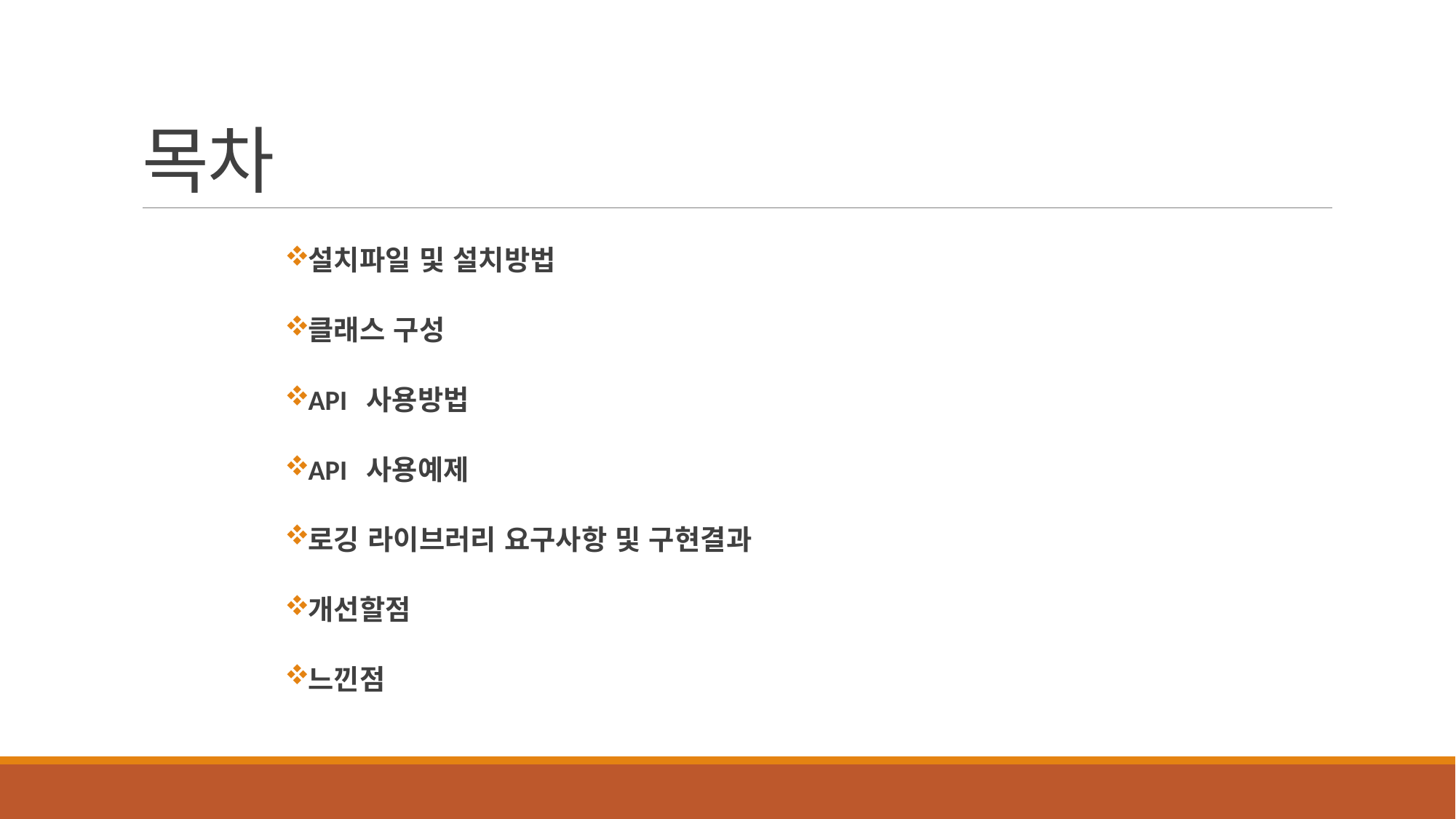

# 목차
설치파일 및 설치방법
클래스 구성
API  사용방법
API  사용예제
로깅 라이브러리 요구사항 및 구현결과
개선할점
느낀점